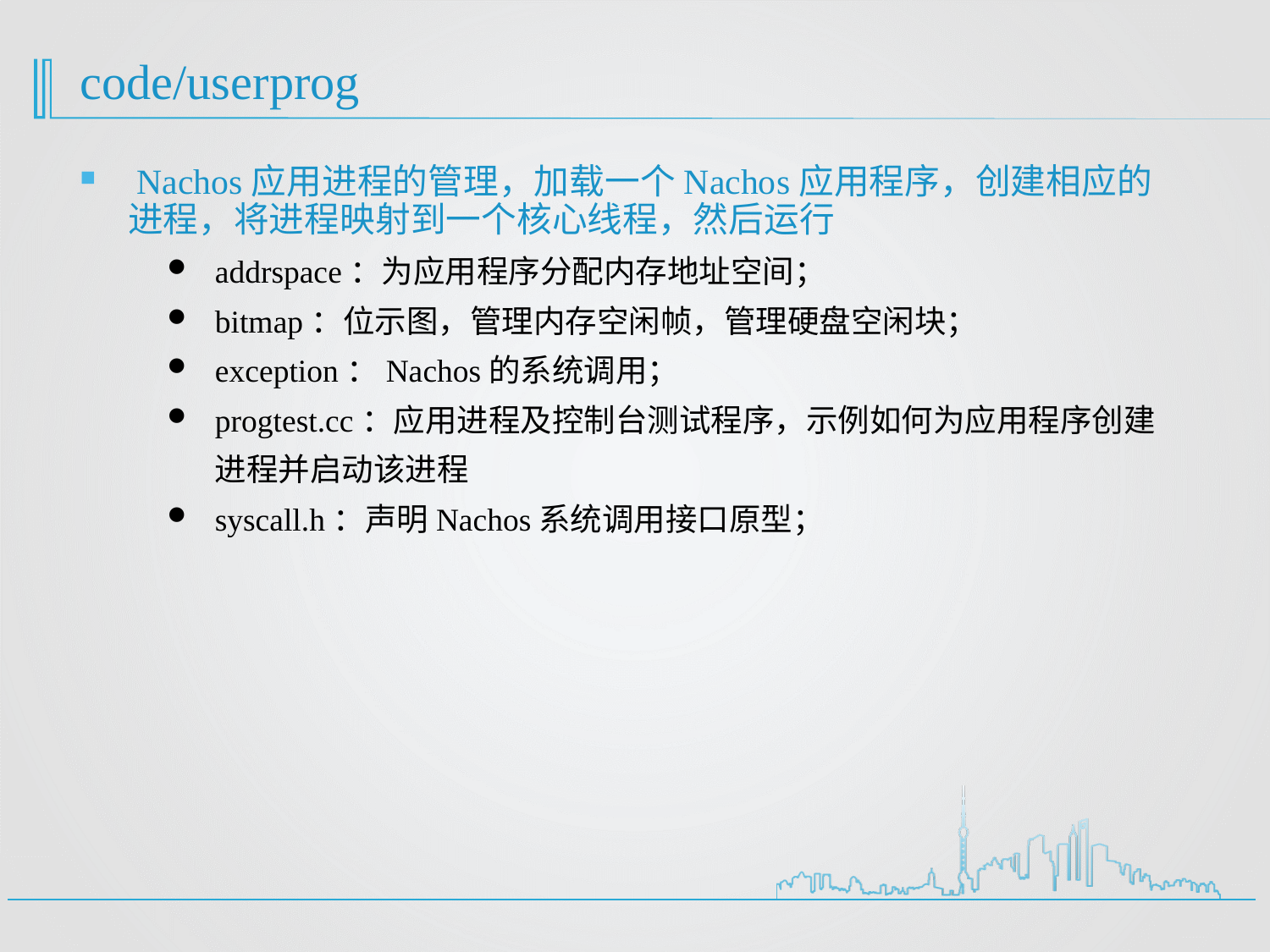

# code/userprog
 Nachos应用进程的管理，加载一个Nachos应用程序，创建相应的进程，将进程映射到一个核心线程，然后运行
addrspace：为应用程序分配内存地址空间；
bitmap：位示图，管理内存空闲帧，管理硬盘空闲块；
exception：Nachos的系统调用；
progtest.cc：应用进程及控制台测试程序，示例如何为应用程序创建进程并启动该进程
syscall.h：声明Nachos系统调用接口原型；